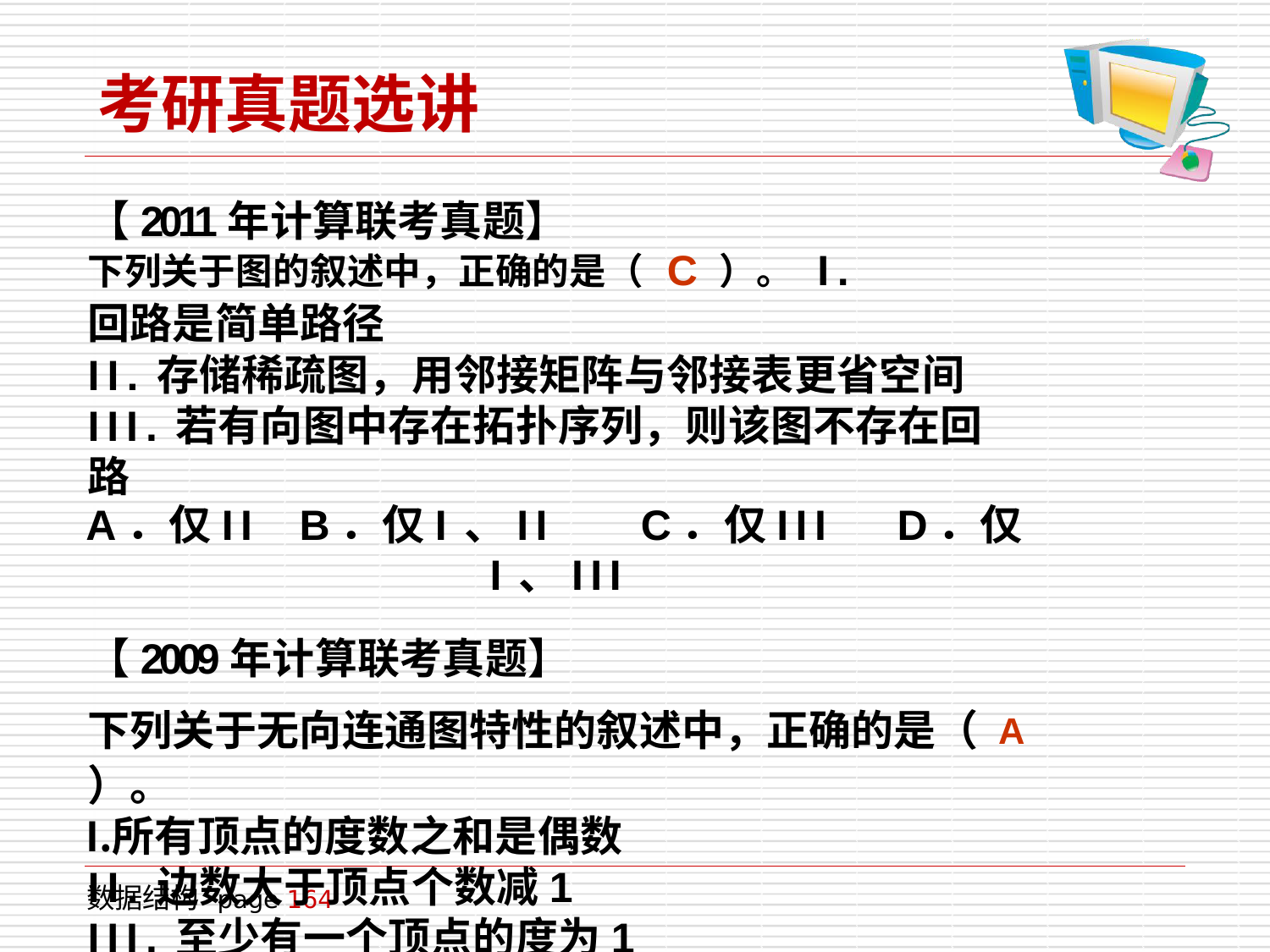

# 考研真题选讲

【2011年计算联考真题】
下列关于图的叙述中，正确的是（ C ）。 I.回路是简单路径
II.存储稀疏图，用邻接矩阵与邻接表更省空间 III.若有向图中存在拓扑序列，则该图不存在回路
A．仅II	B．仅I、II	C．仅III	D．仅I、III

【2009年计算联考真题】
下列关于无向连通图特性的叙述中，正确的是（ A ）。
所有顶点的度数之和是偶数  II.边数大于顶点个数减1  III.至少有一个顶点的度为1
A．只有I	B．只有II	C．I和II	D．I和III

数据结构 page 164